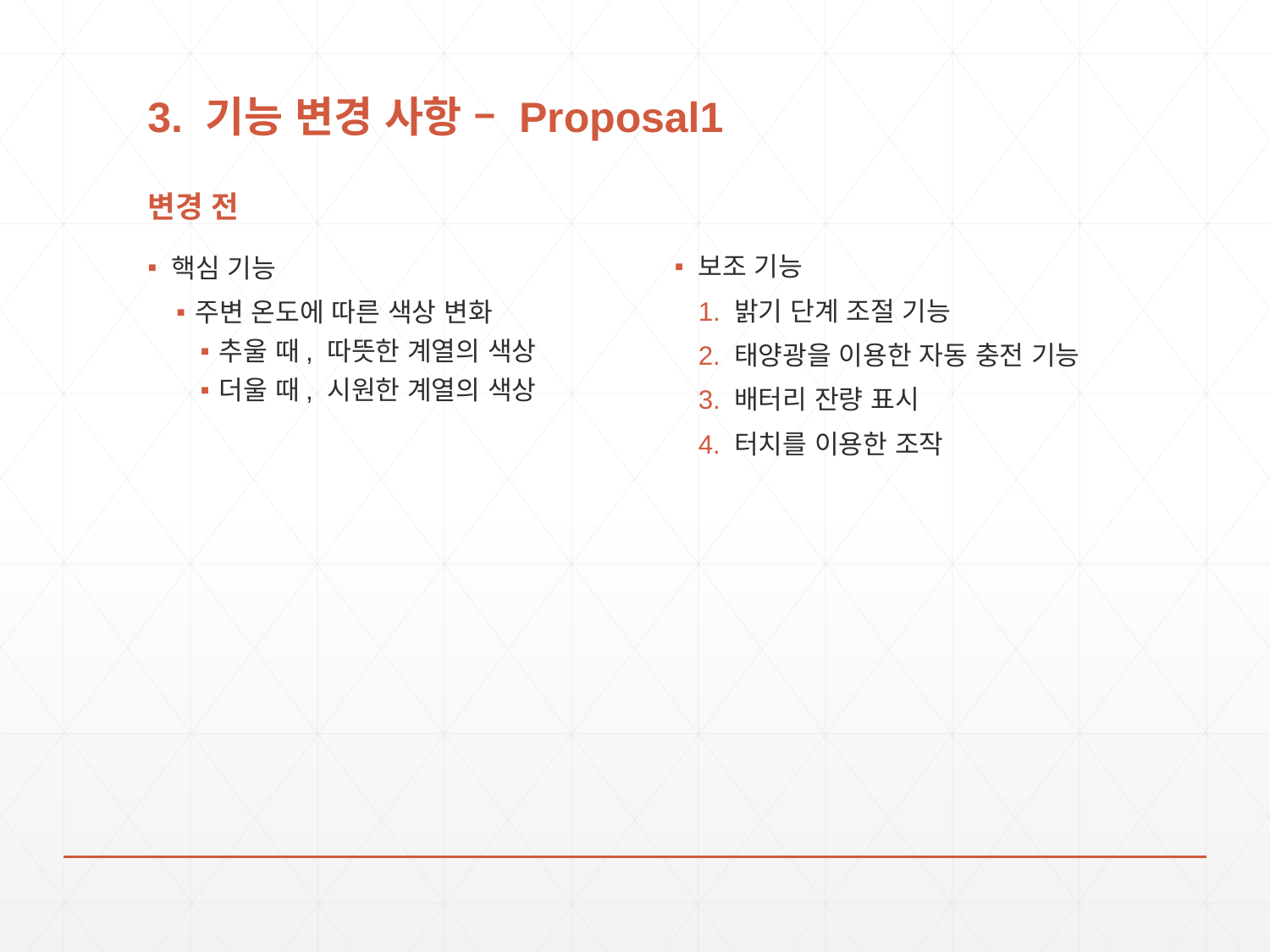

# 3. 기능 변경 사항 – Proposal1
변경 전
보조 기능
밝기 단계 조절 기능
태양광을 이용한 자동 충전 기능
배터리 잔량 표시
터치를 이용한 조작
핵심 기능
주변 온도에 따른 색상 변화
추울 때, 따뜻한 계열의 색상
더울 때, 시원한 계열의 색상